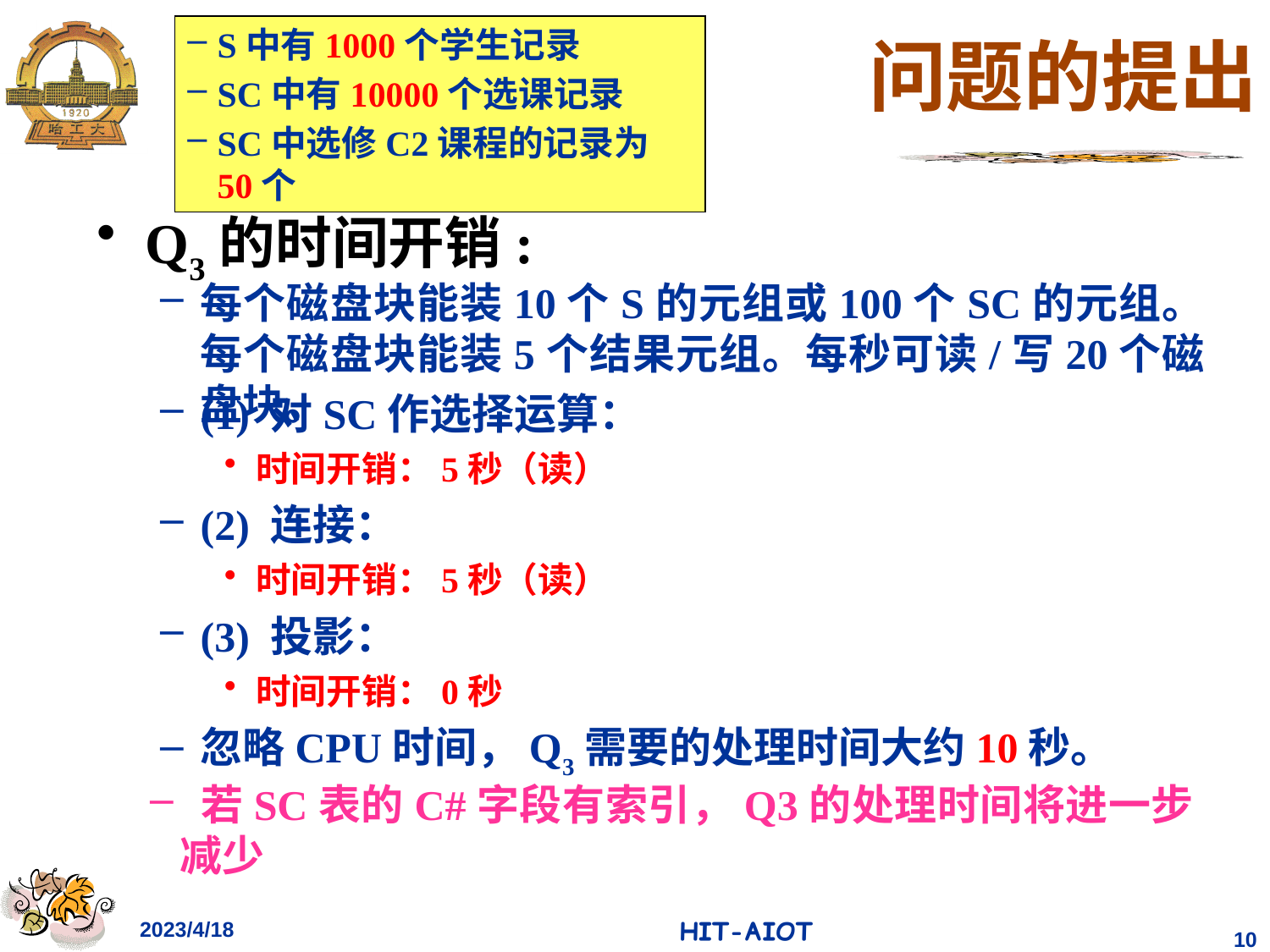

# 问题的提出
S中有1000个学生记录
SC中有10000个选课记录
SC中选修C2课程的记录为50个
Q3的时间开销:
每个磁盘块能装10个S的元组或100个SC的元组。每个磁盘块能装5个结果元组。每秒可读/写20个磁盘块。
(1) 对SC作选择运算：
时间开销：5秒（读）
(2) 连接：
时间开销：5秒（读）
(3) 投影：
时间开销：0秒
忽略CPU时间，Q3需要的处理时间大约10秒。
 若SC表的C#字段有索引，Q3的处理时间将进一步减少
2023/4/18
HIT-AIOT
10